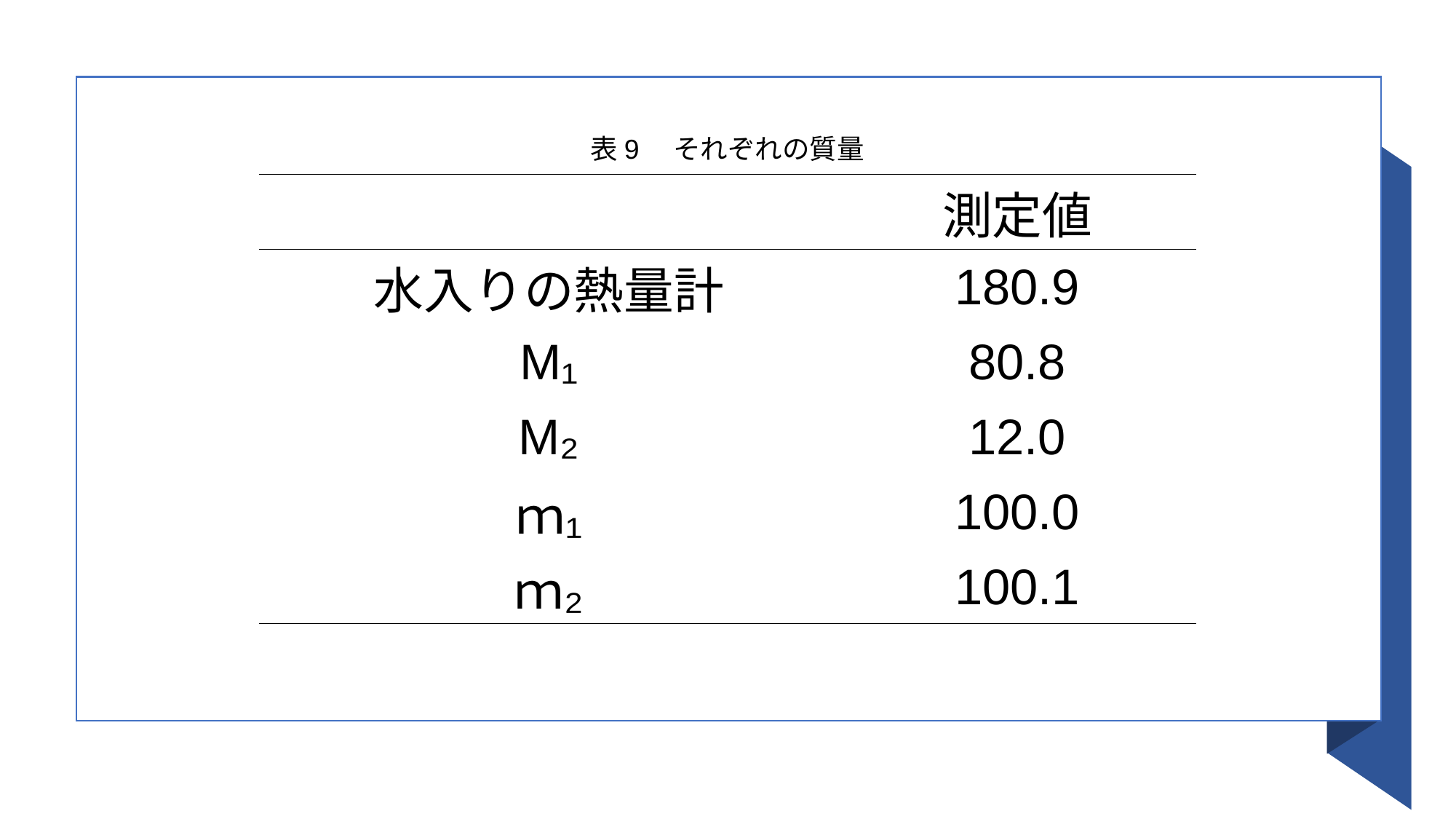

表9　それぞれの質量
|  | 測定値 |
| --- | --- |
| 水入りの熱量計 | 180.9 |
| M₁ | 80.8 |
| M₂ | 12.0 |
| ｍ₁ | 100.0 |
| ｍ₂ | 100.1 |